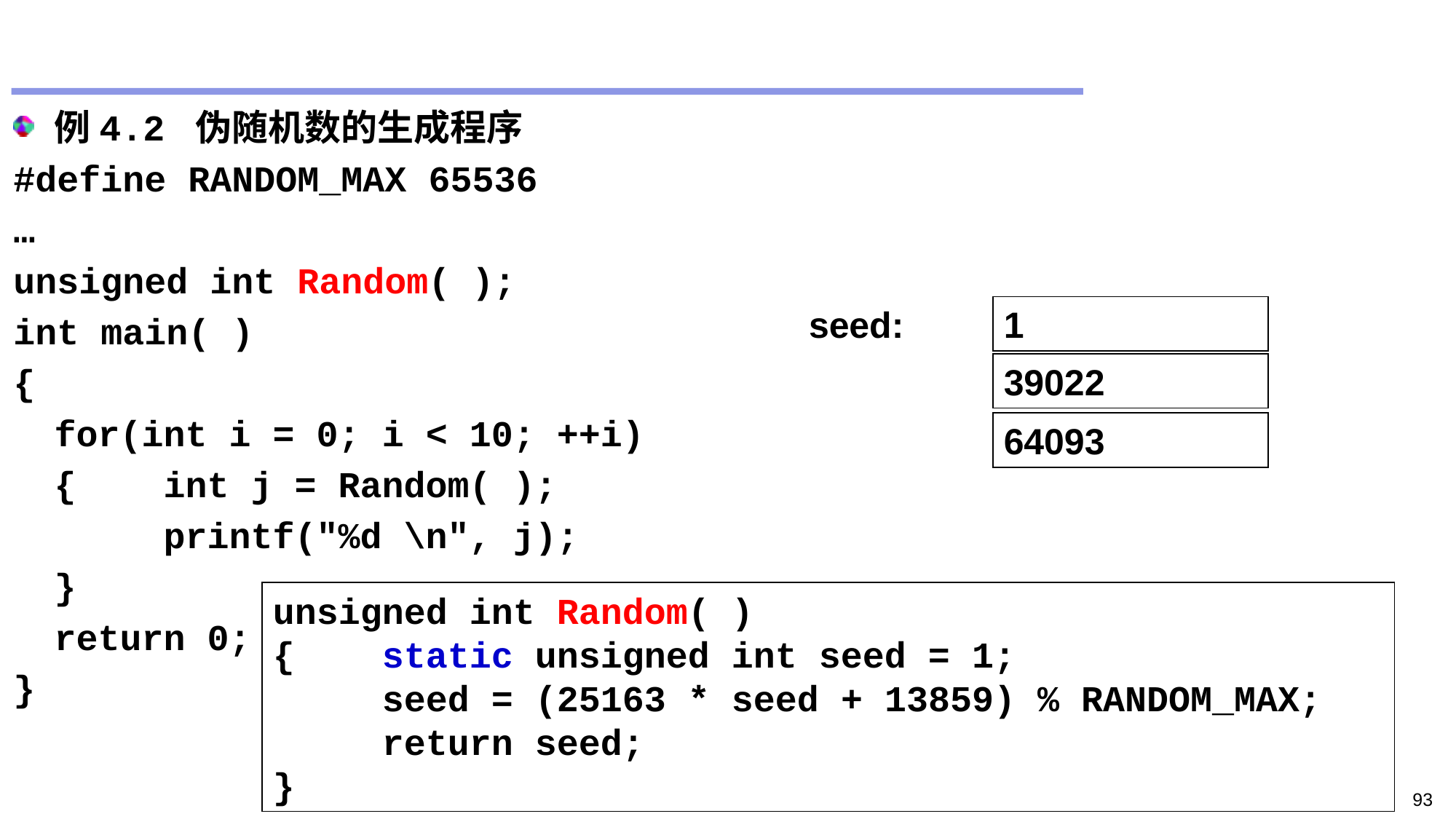

#
例4.2 伪随机数的生成程序
#define RANDOM_MAX 65536
…
unsigned int Random( );
int main( )
{
	for(int i = 0; i < 10; ++i)
	{	int j = Random( );
		printf("%d \n", j);
	}
	return 0;
}

seed:
1
39022
64093
unsigned int Random( )
{	static unsigned int seed = 1;
	seed = (25163 * seed + 13859) % RANDOM_MAX;
	return seed;
}
93